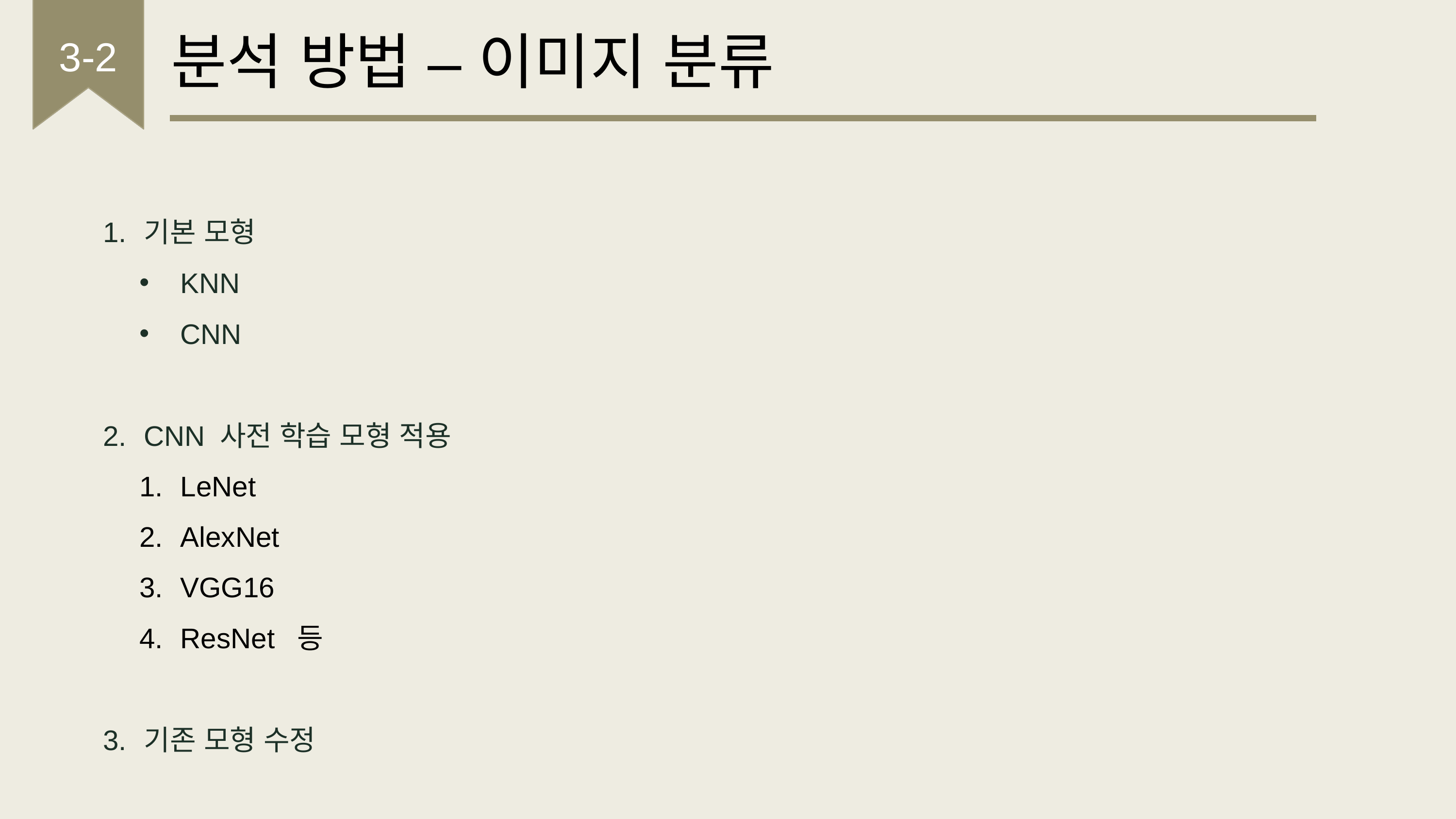

분석 방법 – 이미지 분류
3-2
기본 모형
KNN
CNN

CNN 사전 학습 모형 적용
LeNet
AlexNet
VGG16
ResNet  등

기존 모형 수정

4.